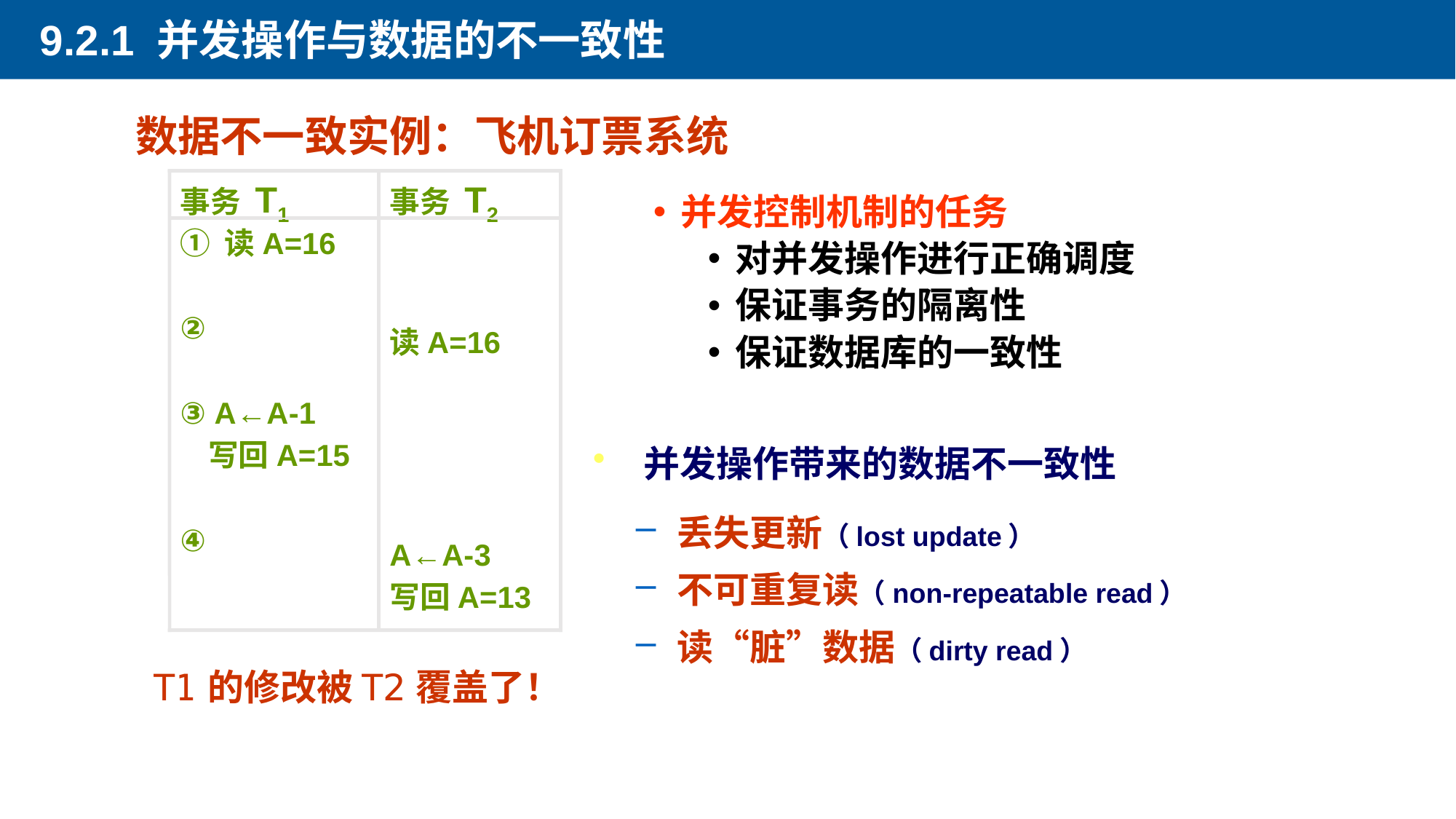

9.2.1 并发操作与数据的不一致性
数据不一致实例：飞机订票系统
事务 T1

事务 T2

① 读A=16

②

③ A←A-1
   写回A=15

④

读A=16

A←A-3
写回A=13

并发控制机制的任务
对并发操作进行正确调度
保证事务的隔离性
保证数据库的一致性
  并发操作带来的数据不一致性
丢失更新（lost update）
不可重复读（non-repeatable read）
读“脏”数据（dirty read）
T1的修改被T2覆盖了！